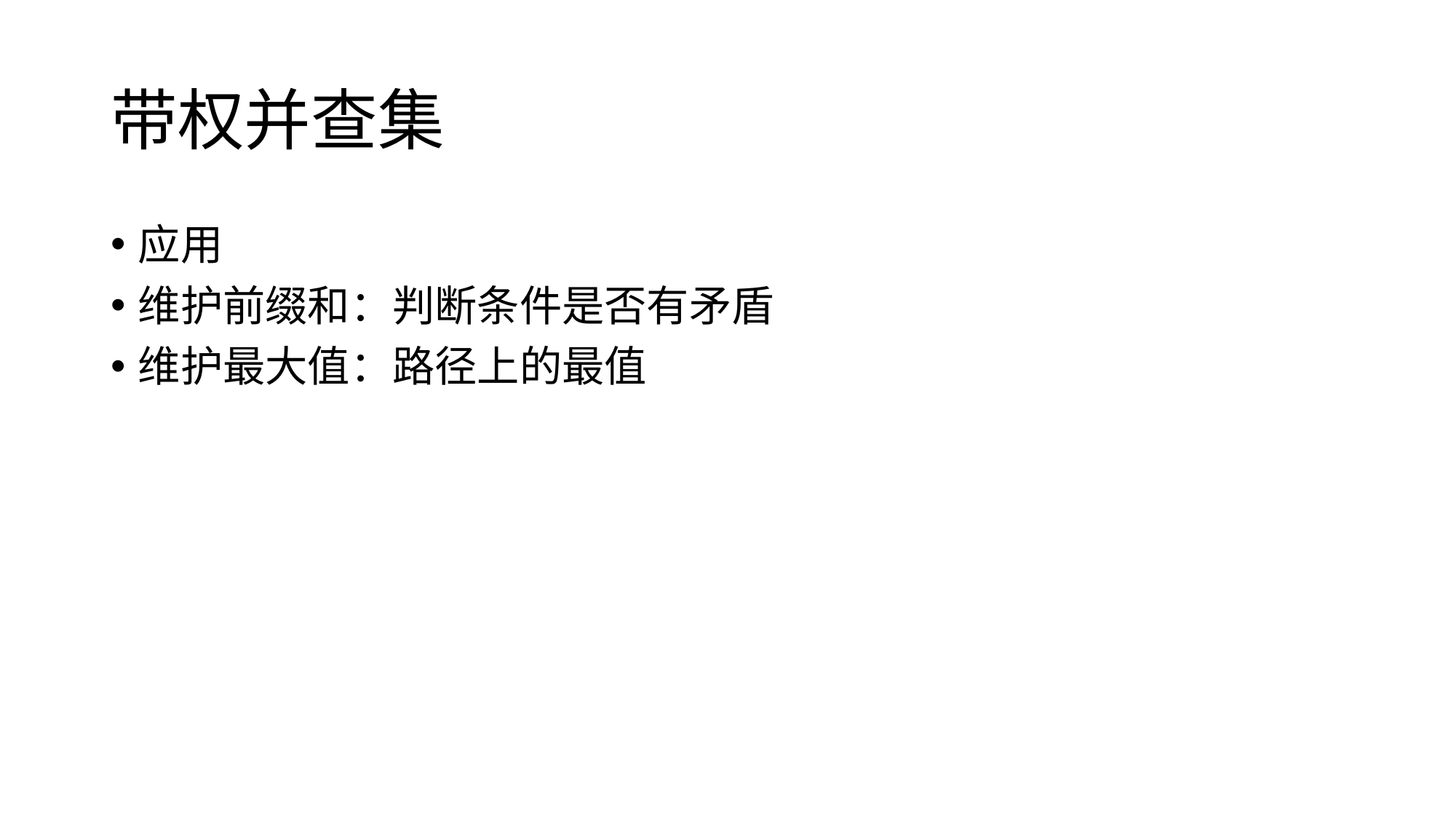

# 带权并查集
应用
维护前缀和：判断条件是否有矛盾
维护最大值：路径上的最值